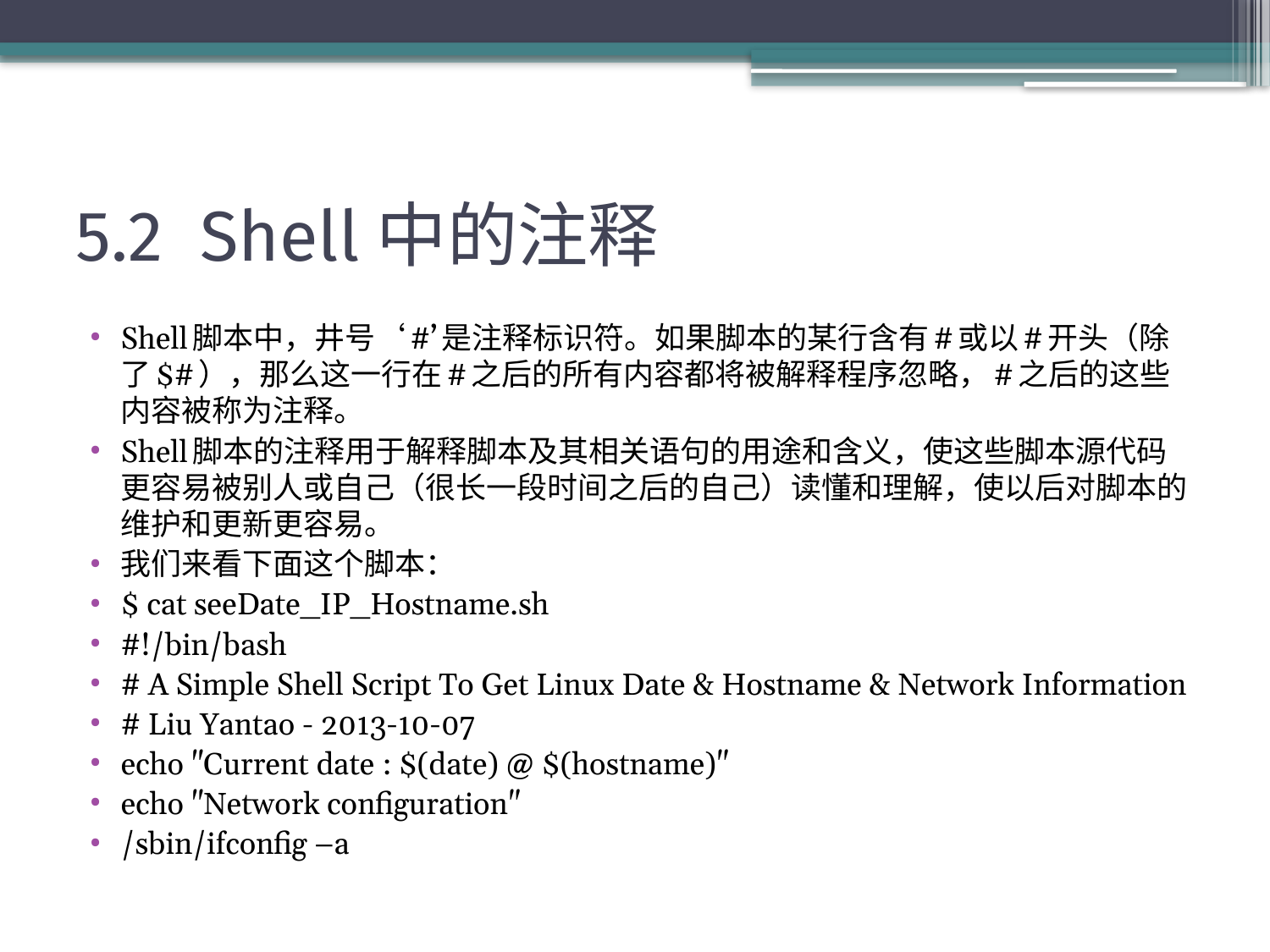

# 5.2  Shell中的注释
Shell脚本中，井号‘#’是注释标识符。如果脚本的某行含有#或以#开头（除了$#），那么这一行在#之后的所有内容都将被解释程序忽略，#之后的这些内容被称为注释。
Shell脚本的注释用于解释脚本及其相关语句的用途和含义，使这些脚本源代码更容易被别人或自己（很长一段时间之后的自己）读懂和理解，使以后对脚本的维护和更新更容易。
我们来看下面这个脚本：
$ cat seeDate_IP_Hostname.sh
#!/bin/bash
# A Simple Shell Script To Get Linux Date & Hostname & Network Information
# Liu Yantao - 2013-10-07
echo "Current date : $(date) @ $(hostname)"
echo "Network configuration"
/sbin/ifconfig –a